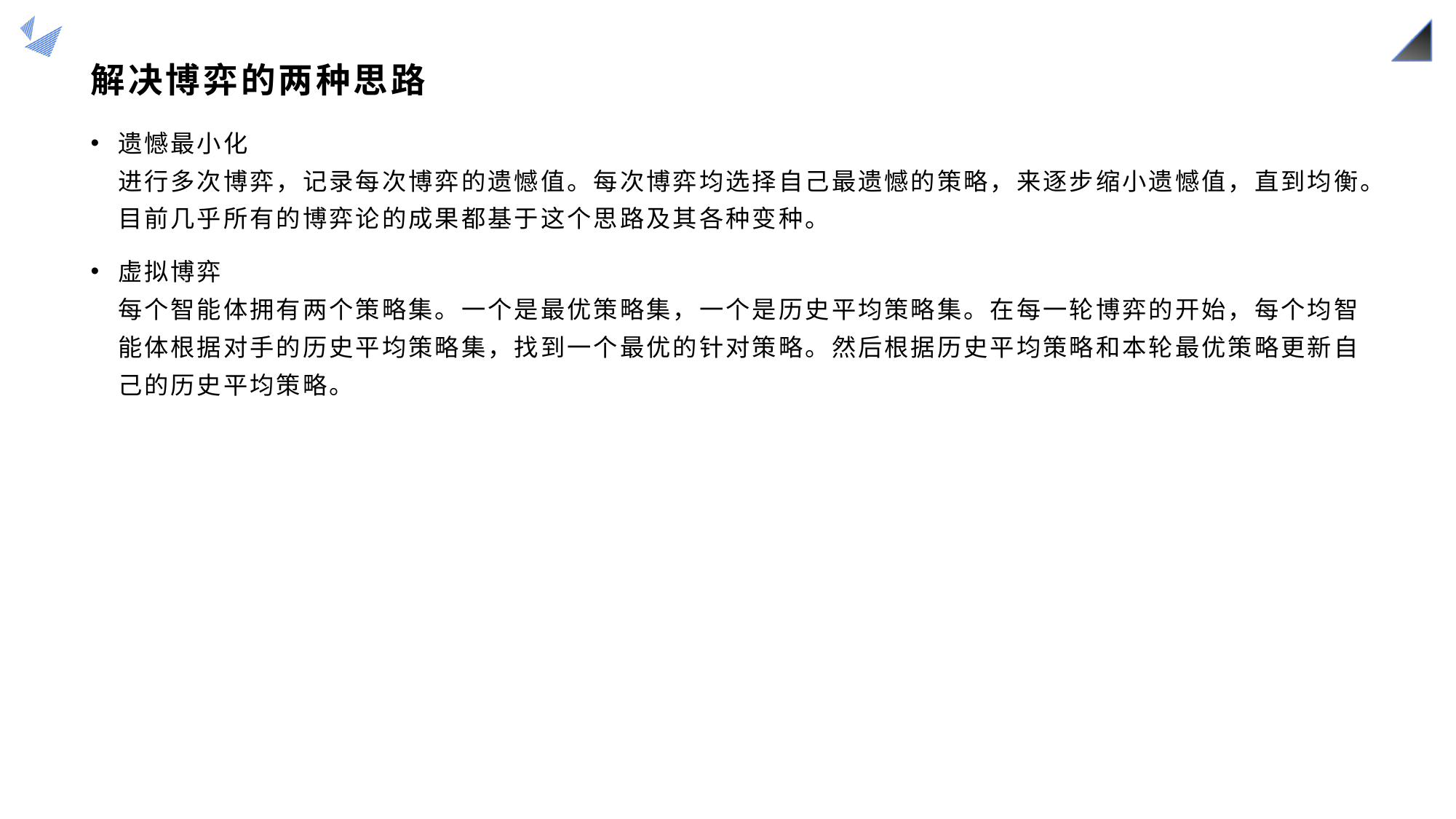

# 解决博弈的两种思路
遗憾最小化
进行多次博弈，记录每次博弈的遗憾值。每次博弈均选择自己最遗憾的策略，来逐步缩小遗憾值，直到均衡。目前几乎所有的博弈论的成果都基于这个思路及其各种变种。
虚拟博弈
每个智能体拥有两个策略集。一个是最优策略集，一个是历史平均策略集。在每一轮博弈的开始，每个均智能体根据对手的历史平均策略集，找到一个最优的针对策略。然后根据历史平均策略和本轮最优策略更新自己的历史平均策略。